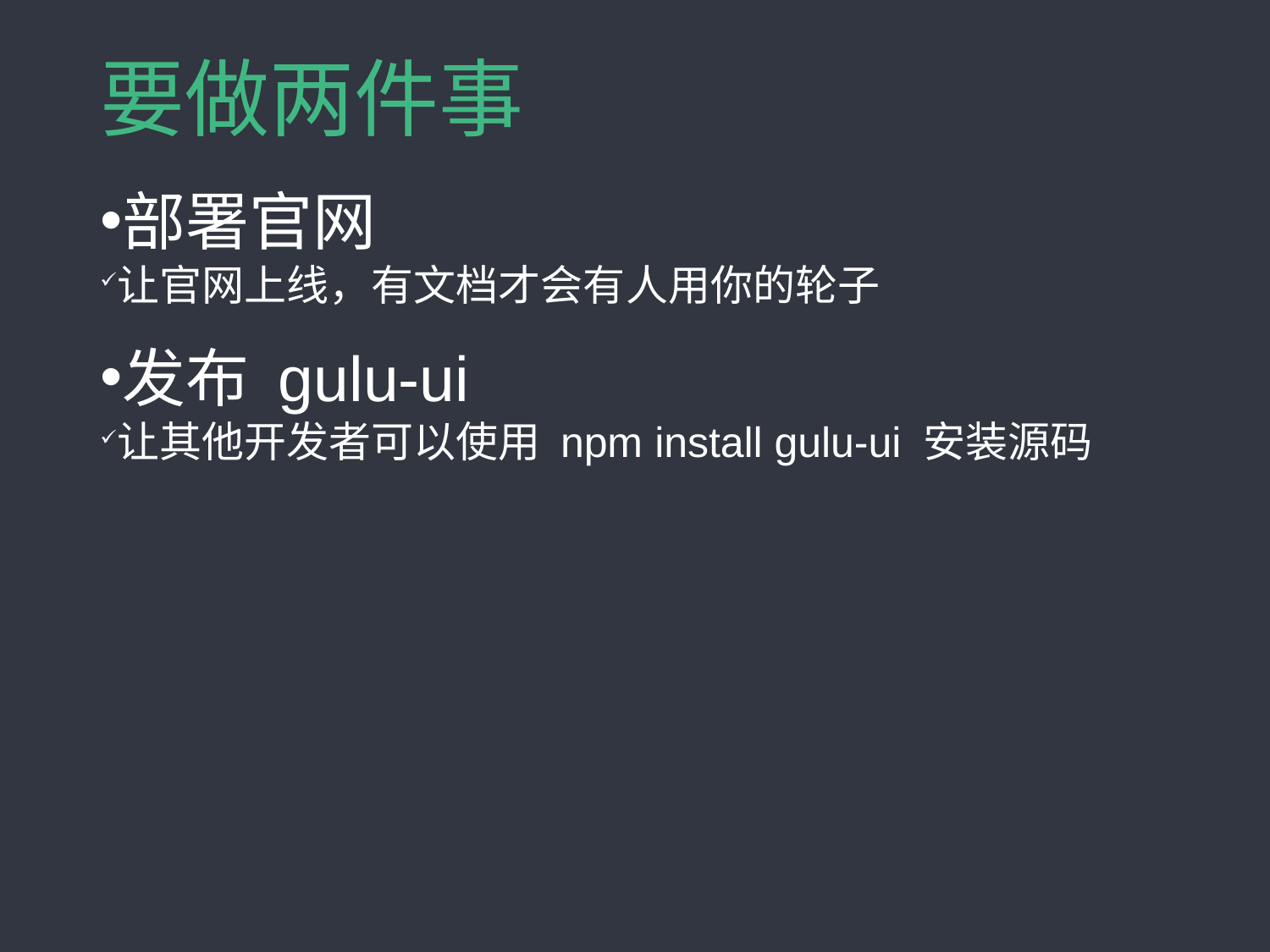

# 要做两件事
部署官网
让官网上线，有文档才会有人用你的轮子
发布 gulu-ui
让其他开发者可以使用 npm install gulu-ui 安装源码